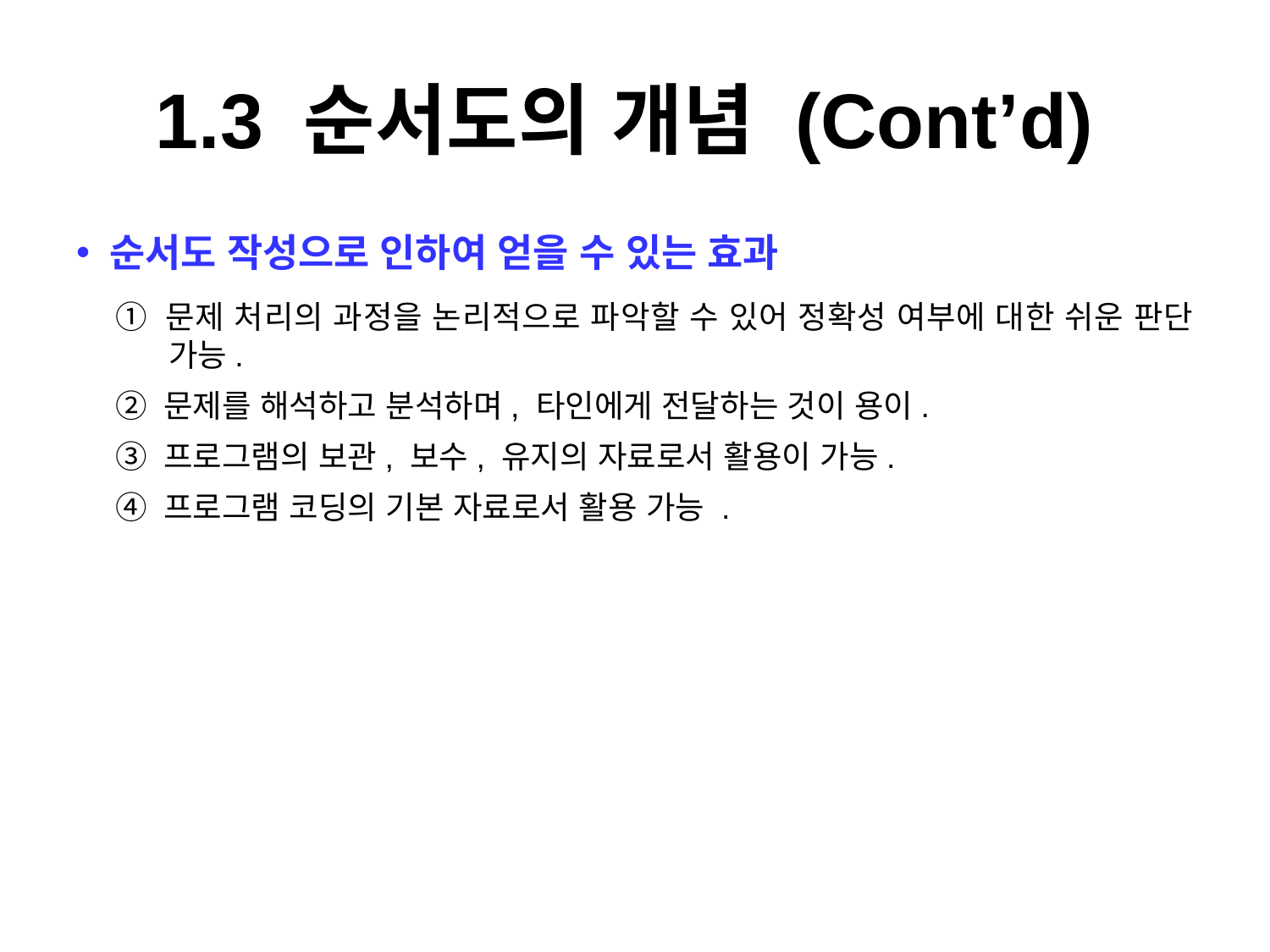

# 1.3 순서도의 개념 (Cont’d)
 순서도 작성으로 인하여 얻을 수 있는 효과
① 문제 처리의 과정을 논리적으로 파악할 수 있어 정확성 여부에 대한 쉬운 판단 가능.
② 문제를 해석하고 분석하며, 타인에게 전달하는 것이 용이.
③ 프로그램의 보관, 보수, 유지의 자료로서 활용이 가능.
④ 프로그램 코딩의 기본 자료로서 활용 가능 .